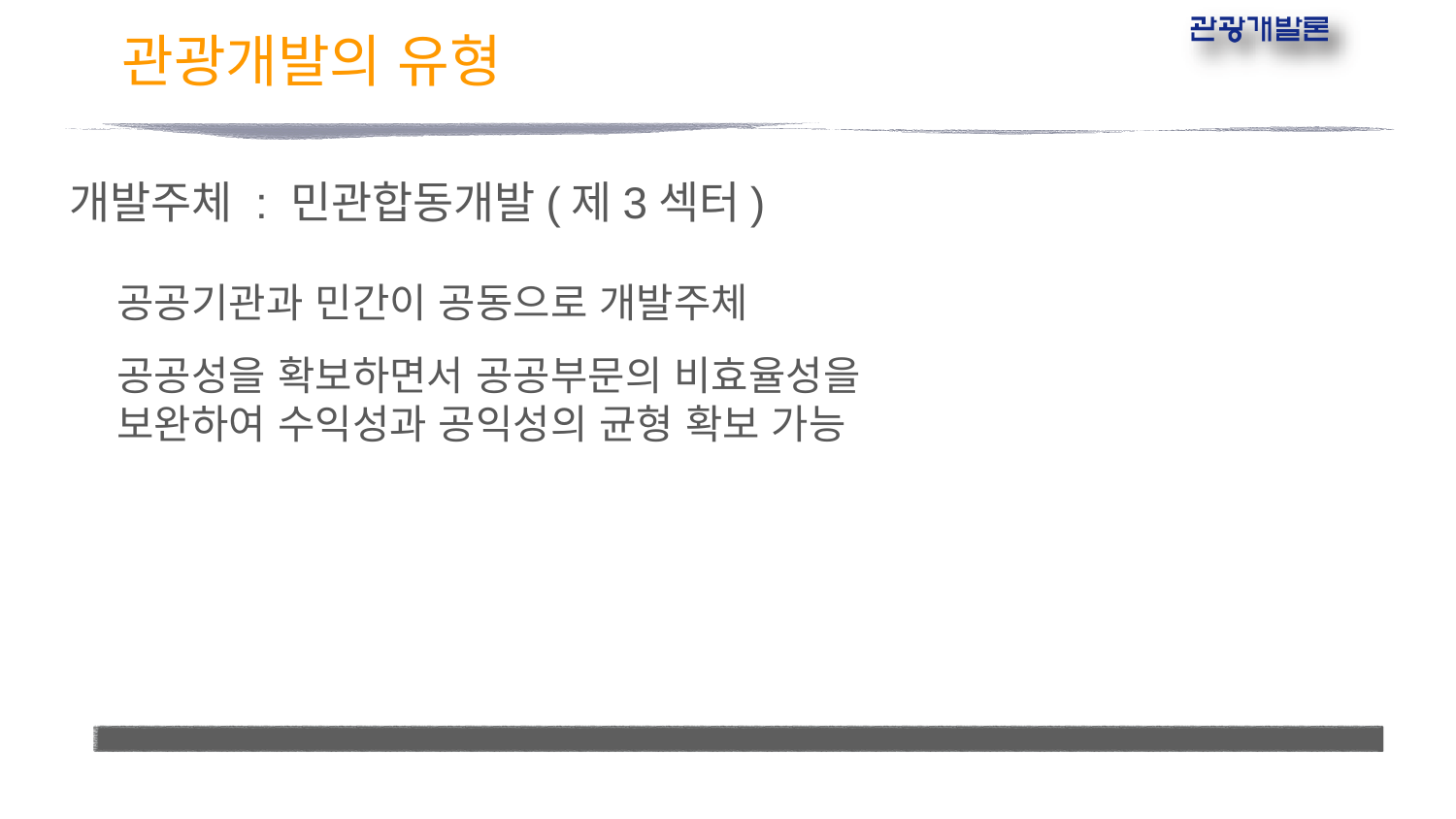

# 관광개발의 유형
개발주체 : 민관합동개발(제3섹터)
공공기관과 민간이 공동으로 개발주체
공공성을 확보하면서 공공부문의 비효율성을 보완하여 수익성과 공익성의 균형 확보 가능